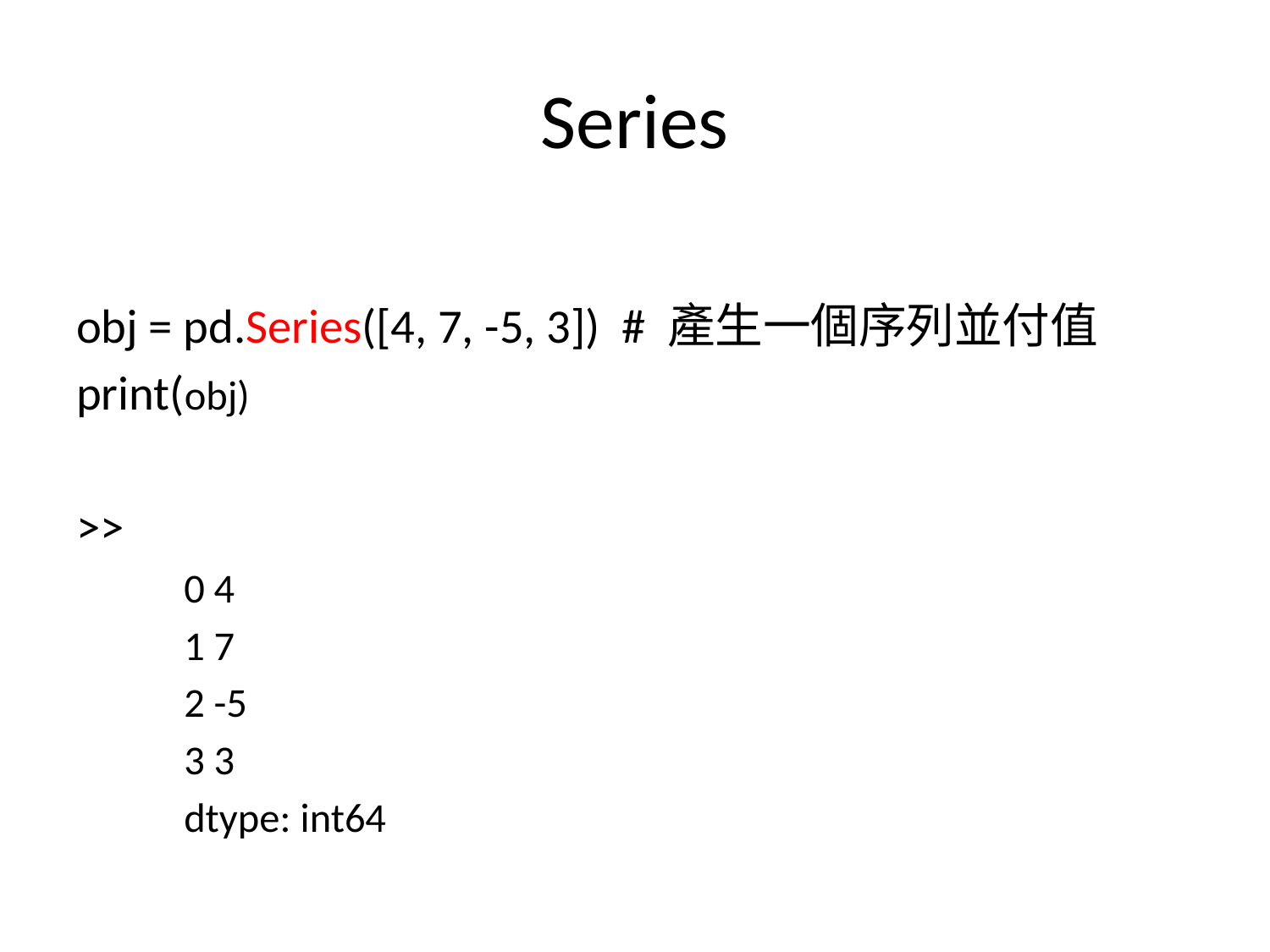

# Series

obj = pd.Series([4, 7, -5, 3])  # 產生一個序列並付值
print(obj)

>>
0 4
1 7
2 -5
3 3
dtype: int64